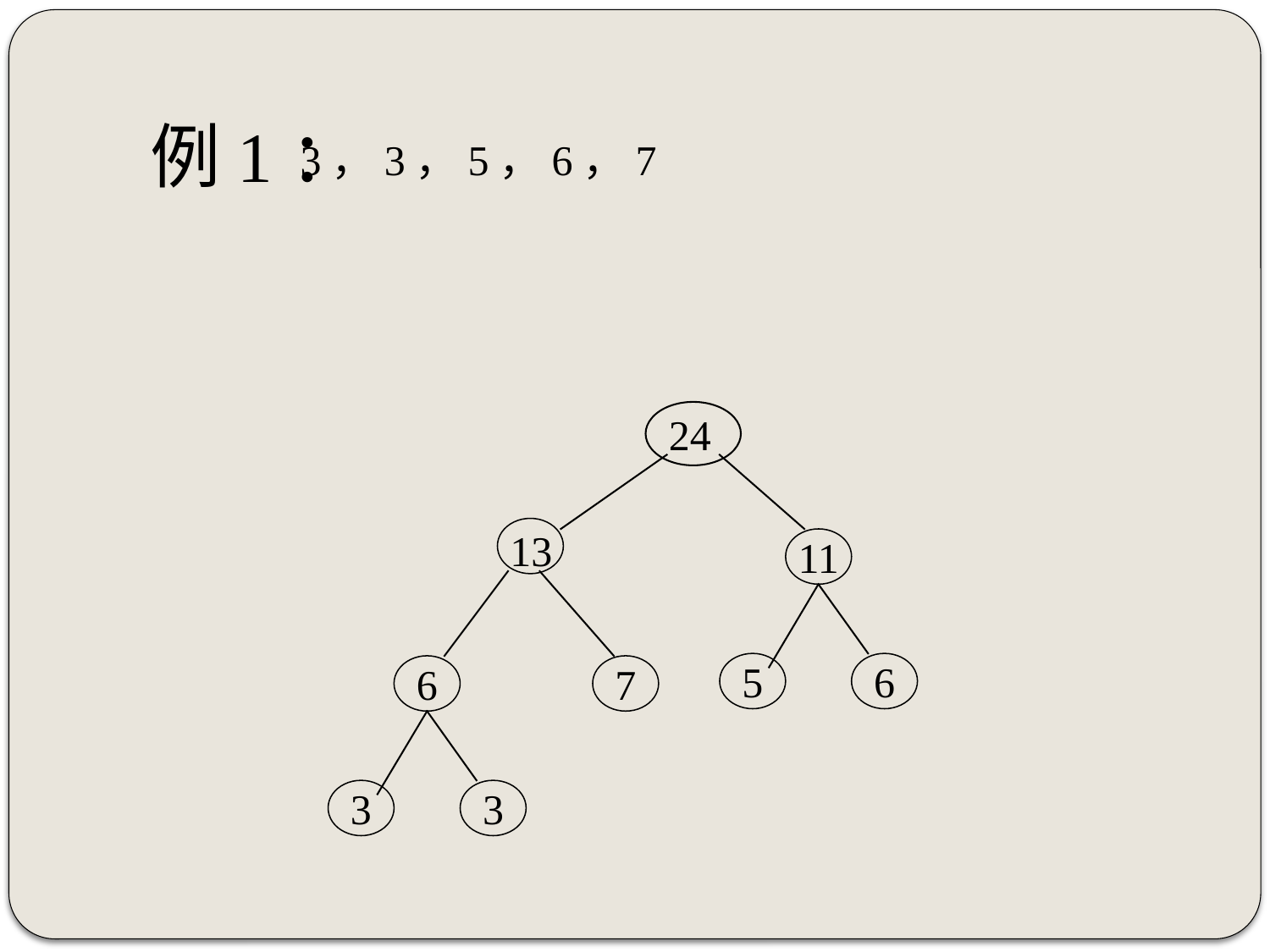

例1：
3，3，5，6，7

24

13
11

5
6
6
7

3
3